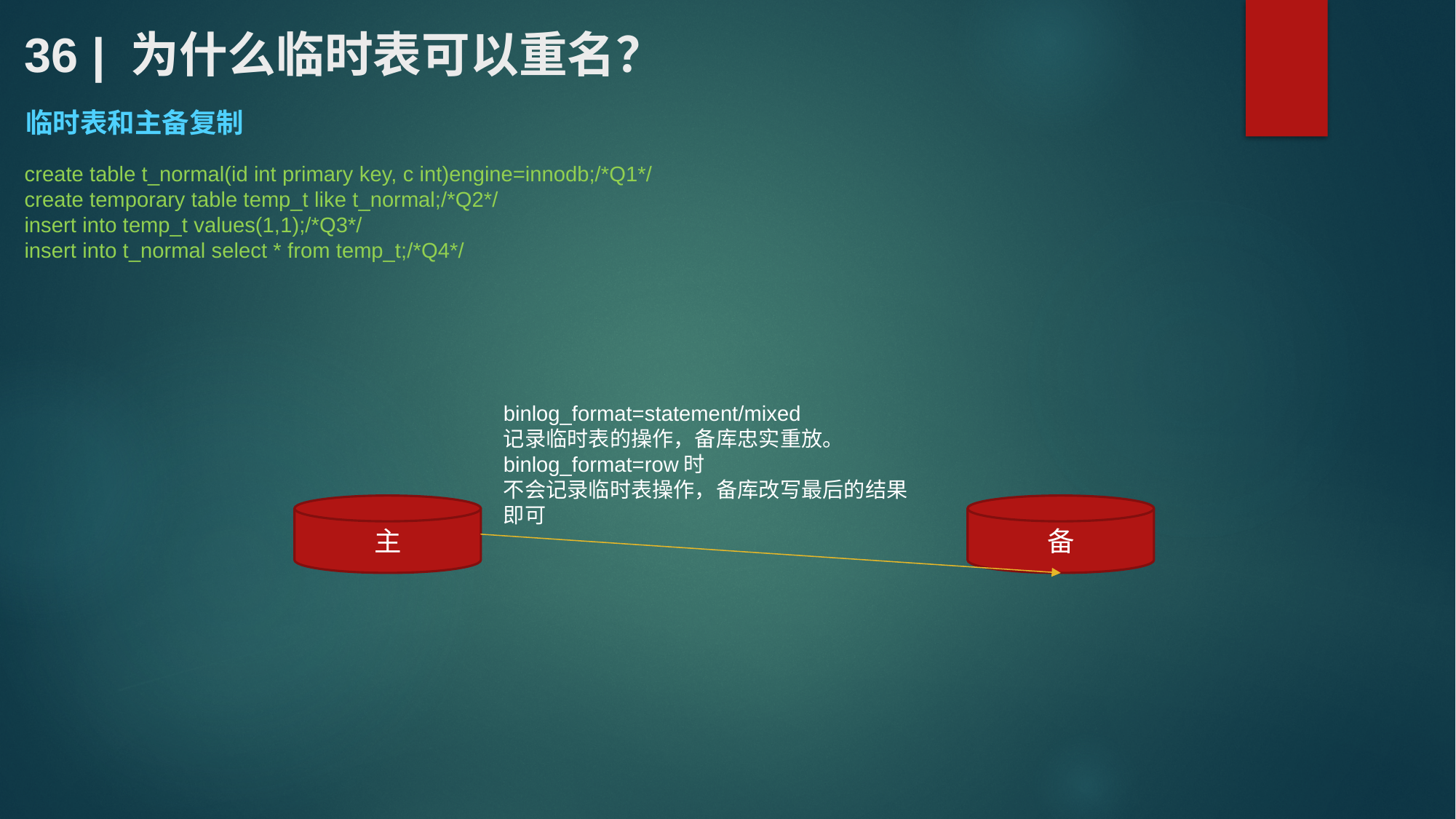

# 36 | 为什么临时表可以重名？
临时表和主备复制
create table t_normal(id int primary key, c int)engine=innodb;/*Q1*/
create temporary table temp_t like t_normal;/*Q2*/
insert into temp_t values(1,1);/*Q3*/
insert into t_normal select * from temp_t;/*Q4*/
binlog_format=statement/mixed
记录临时表的操作，备库忠实重放。
binlog_format=row时
不会记录临时表操作，备库改写最后的结果即可
主
备